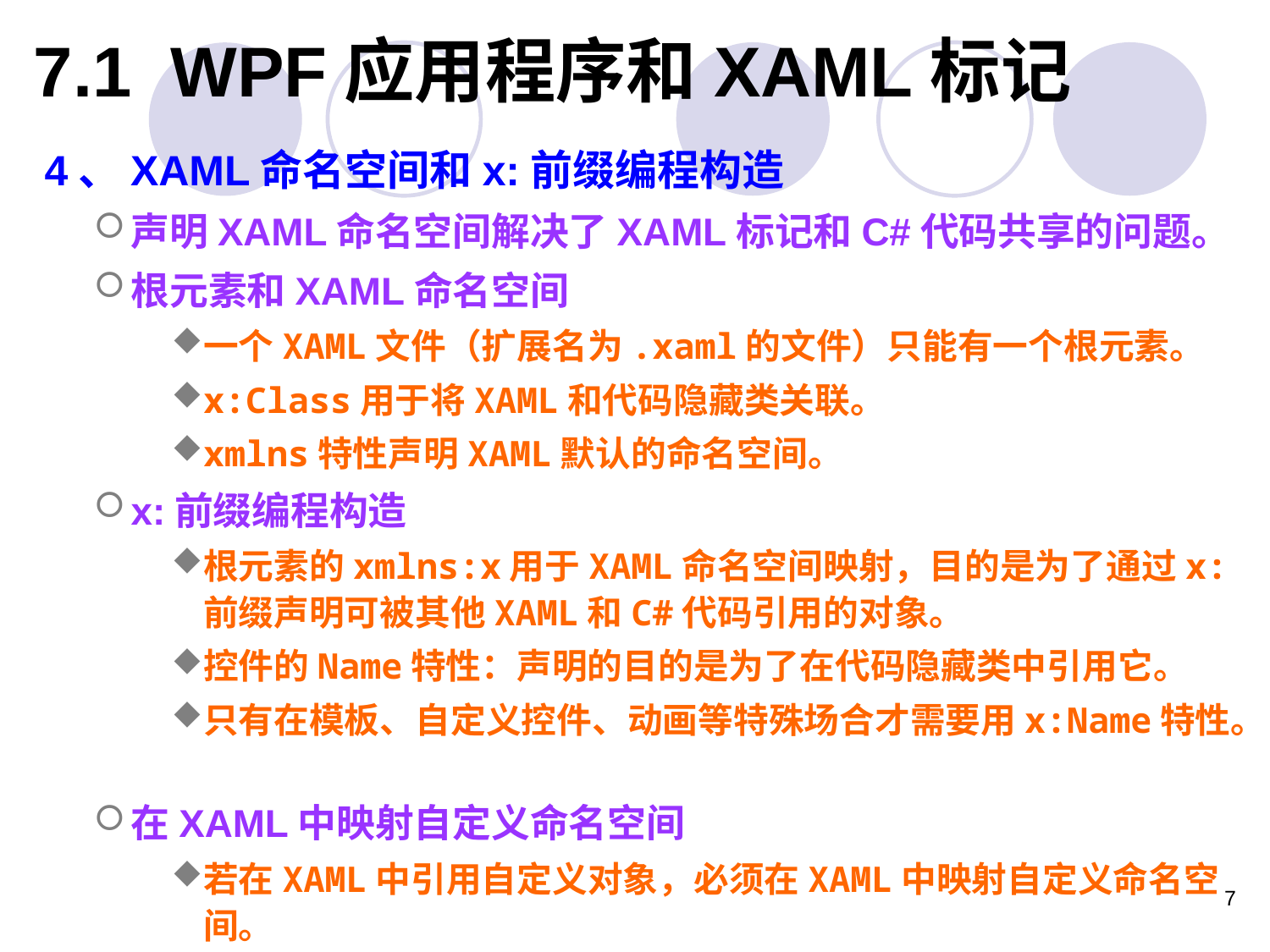

# 7.1  WPF应用程序和XAML标记
4、XAML命名空间和x:前缀编程构造
声明XAML命名空间解决了XAML标记和C#代码共享的问题。
根元素和XAML命名空间
一个XAML文件（扩展名为.xaml的文件）只能有一个根元素。
x:Class用于将XAML和代码隐藏类关联。
xmlns特性声明XAML默认的命名空间。
x:前缀编程构造
根元素的xmlns:x用于XAML命名空间映射，目的是为了通过x:前缀声明可被其他XAML和C#代码引用的对象。
控件的Name特性：声明的目的是为了在代码隐藏类中引用它。
只有在模板、自定义控件、动画等特殊场合才需要用x:Name特性。
在XAML中映射自定义命名空间
若在XAML中引用自定义对象，必须在XAML中映射自定义命名空间。
7